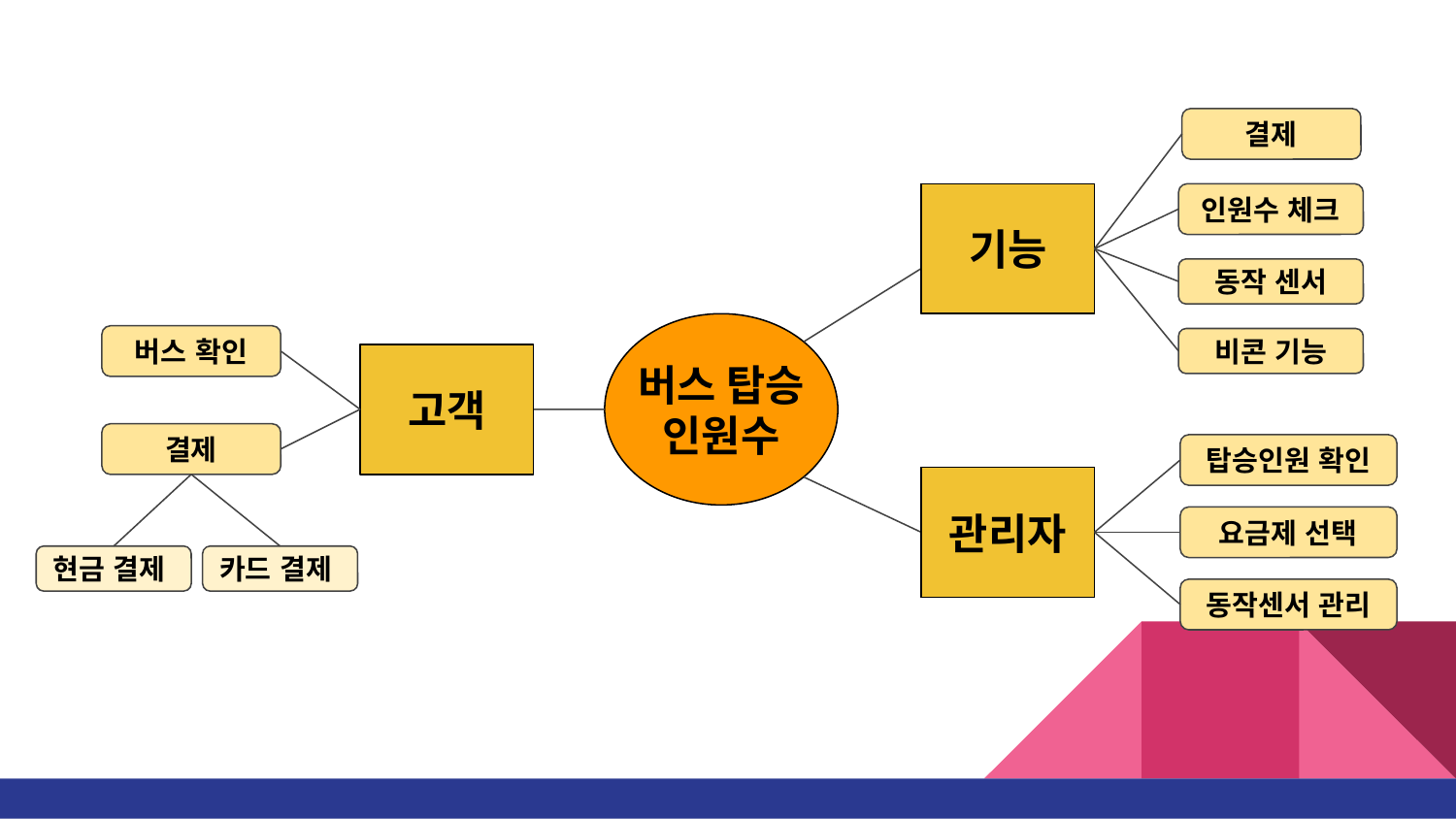

결제

기능
인원수 체크

동작 센서

버스 확인
비콘 기능
버스 탑승
인원수
고객
결제
탑승인원 확인

관리자
요금제 선택
현금 결제
카드 결제
동작센서 관리